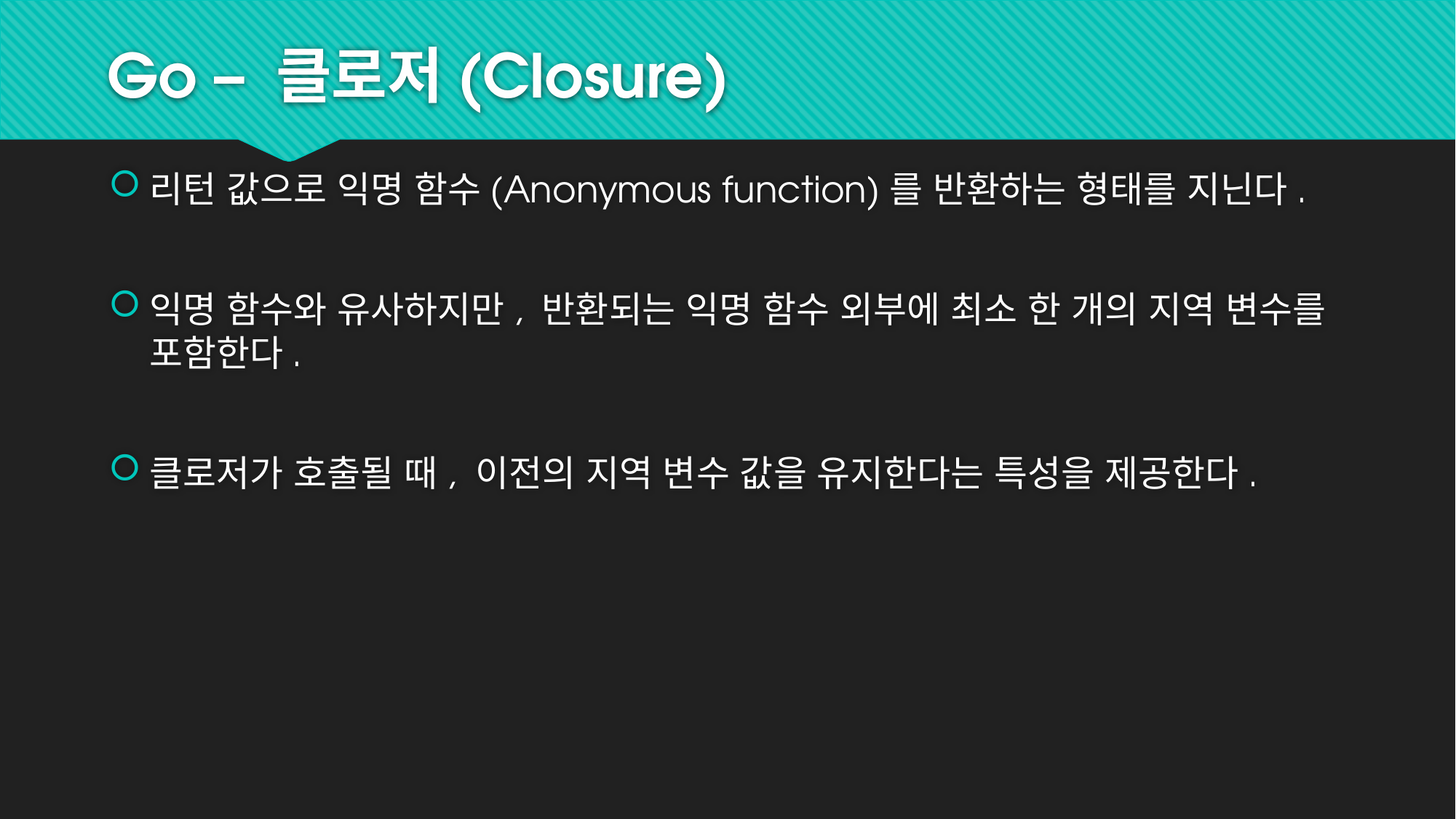

# Go – 클로저(Closure)
리턴 값으로 익명 함수(Anonymous function)를 반환하는 형태를 지닌다.

익명 함수와 유사하지만, 반환되는 익명 함수 외부에 최소 한 개의 지역 변수를 포함한다.

클로저가 호출될 때, 이전의 지역 변수 값을 유지한다는 특성을 제공한다.